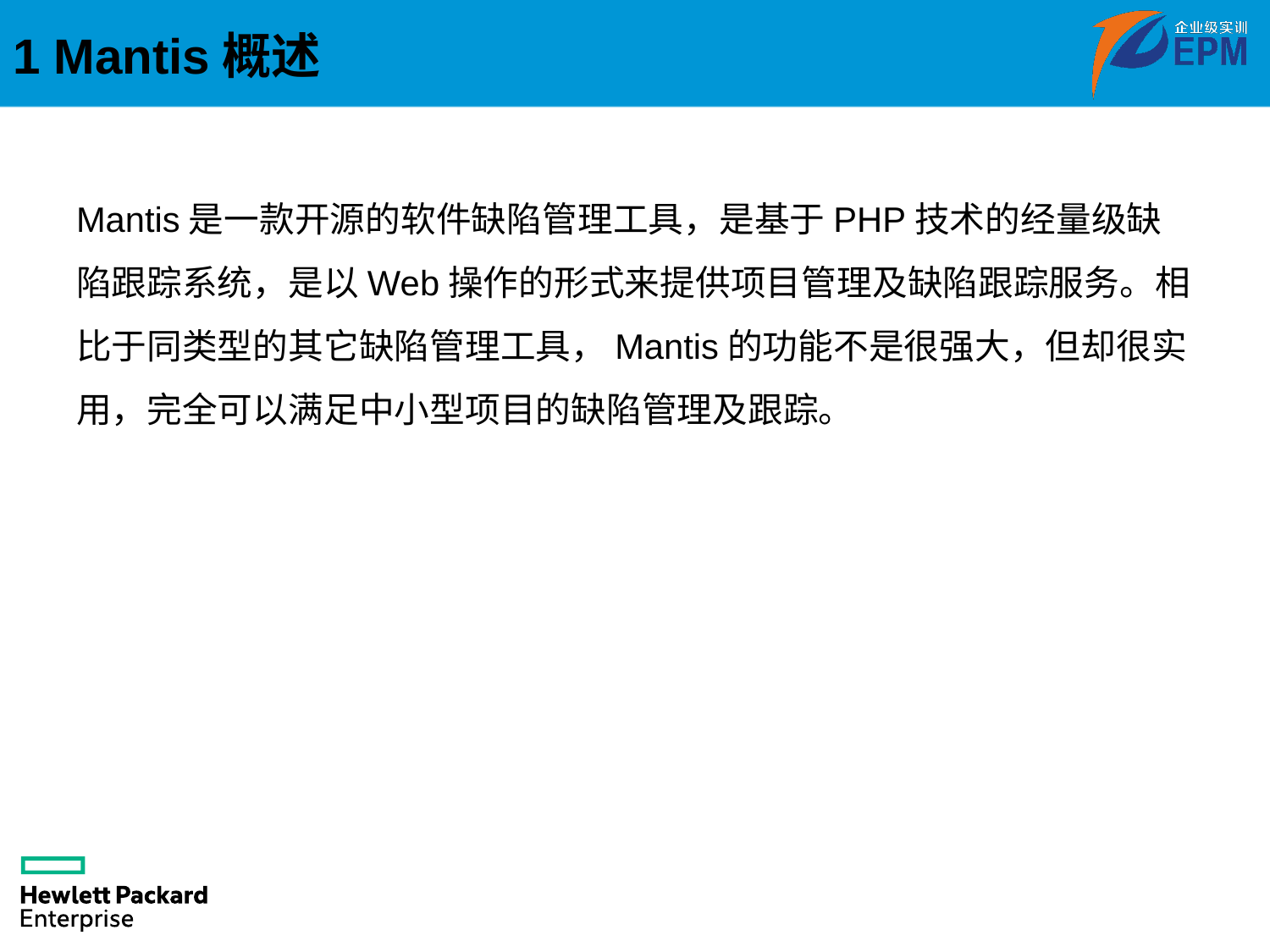

# 1 Mantis概述
Mantis是一款开源的软件缺陷管理工具，是基于PHP技术的经量级缺陷跟踪系统，是以Web操作的形式来提供项目管理及缺陷跟踪服务。相比于同类型的其它缺陷管理工具，Mantis的功能不是很强大，但却很实用，完全可以满足中小型项目的缺陷管理及跟踪。